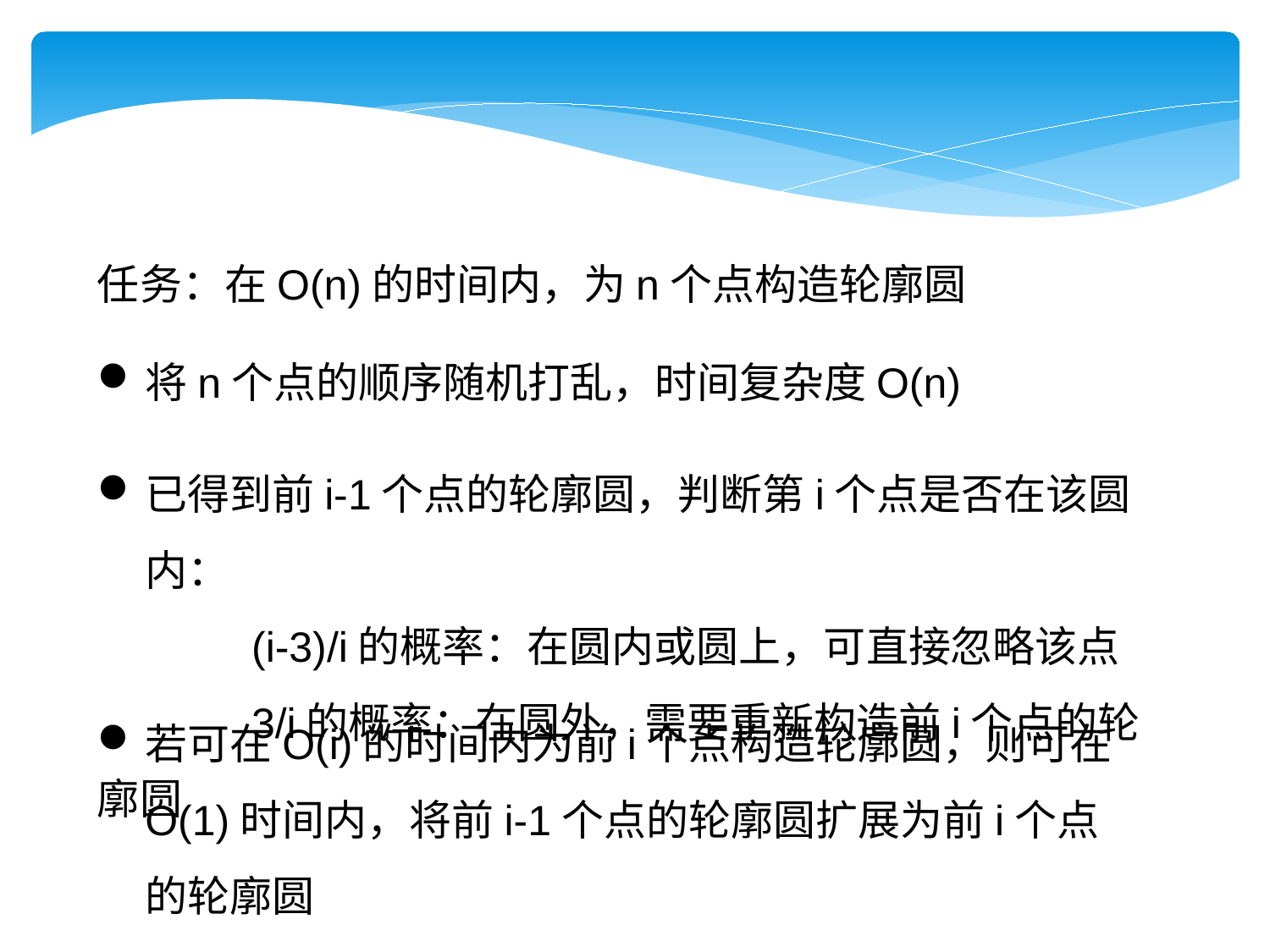

任务：在O(n)的时间内，为n个点构造轮廓圆
将n个点的顺序随机打乱，时间复杂度O(n)
已得到前i-1个点的轮廓圆，判断第i个点是否在该圆内：
             (i-3)/i的概率：在圆内或圆上，可直接忽略该点
             3/i的概率：在圆外，需要重新构造前i个点的轮廓圆
若可在O(i)的时间内为前i个点构造轮廓圆，则可在O(1)时间内，将前i-1个点的轮廓圆扩展为前i个点的轮廓圆